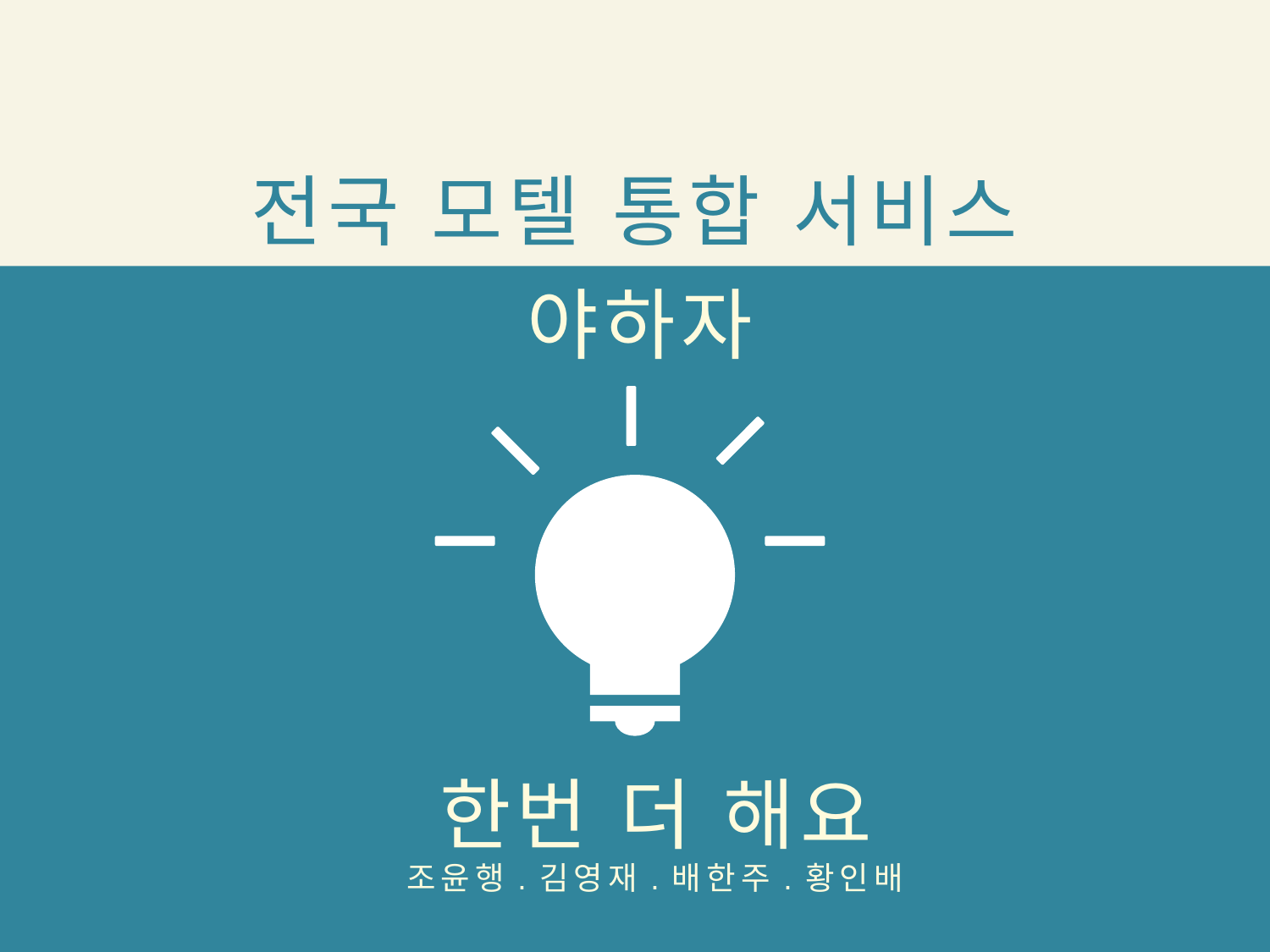

전국 모텔 통합 서비스

야하자

한번 더 해요
조윤행.김영재.배한주.황인배